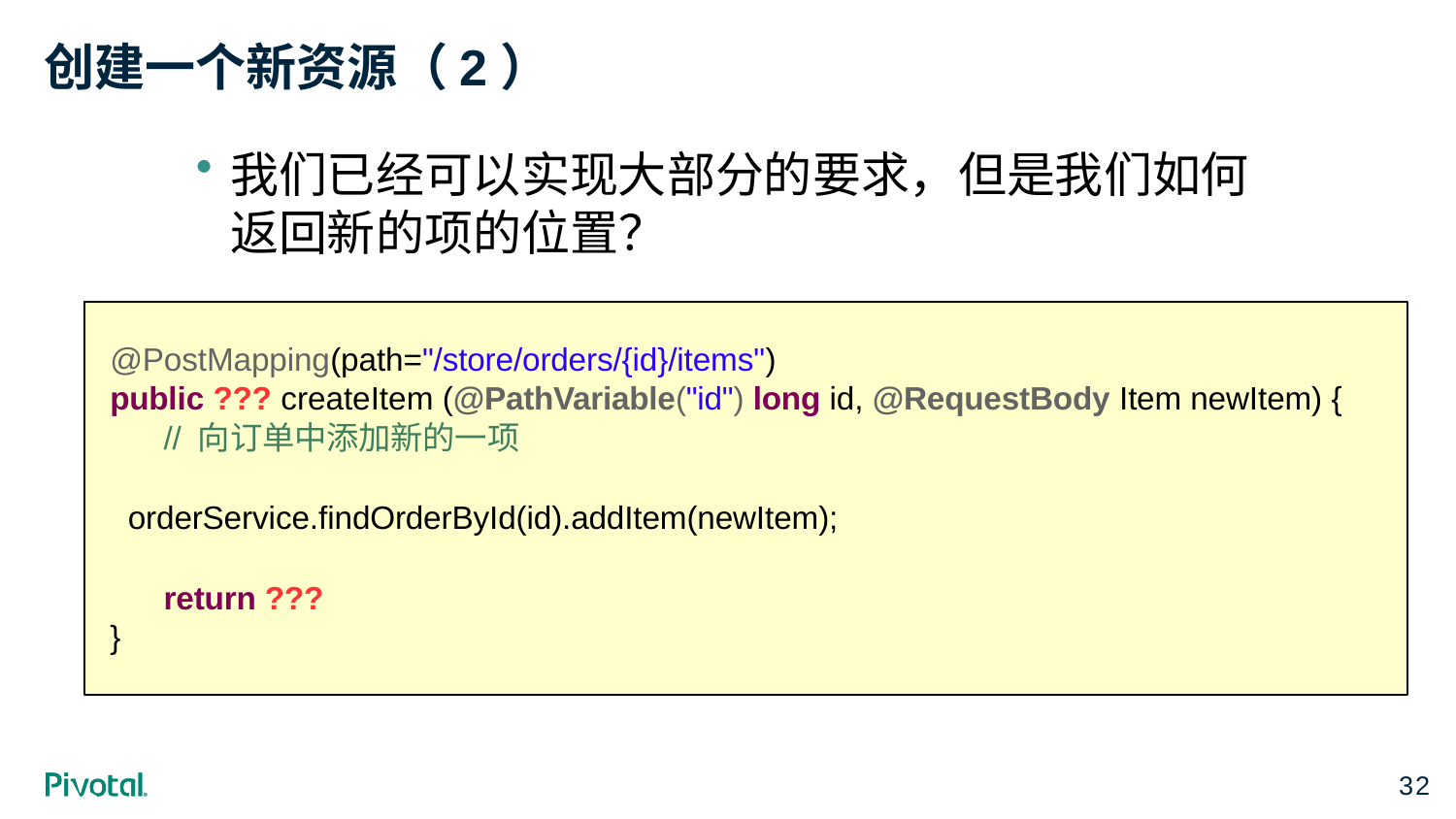

# 创建一个新资源（2）
我们已经可以实现大部分的要求，但是我们如何返回新的项的位置？

@PostMapping(path="/store/orders/{id}/items")
public ??? createItem (@PathVariable("id") long id, @RequestBody Item newItem) {
    // 向订单中添加新的一项
    orderService.findOrderById(id).addItem(newItem);

    return ???
}

32